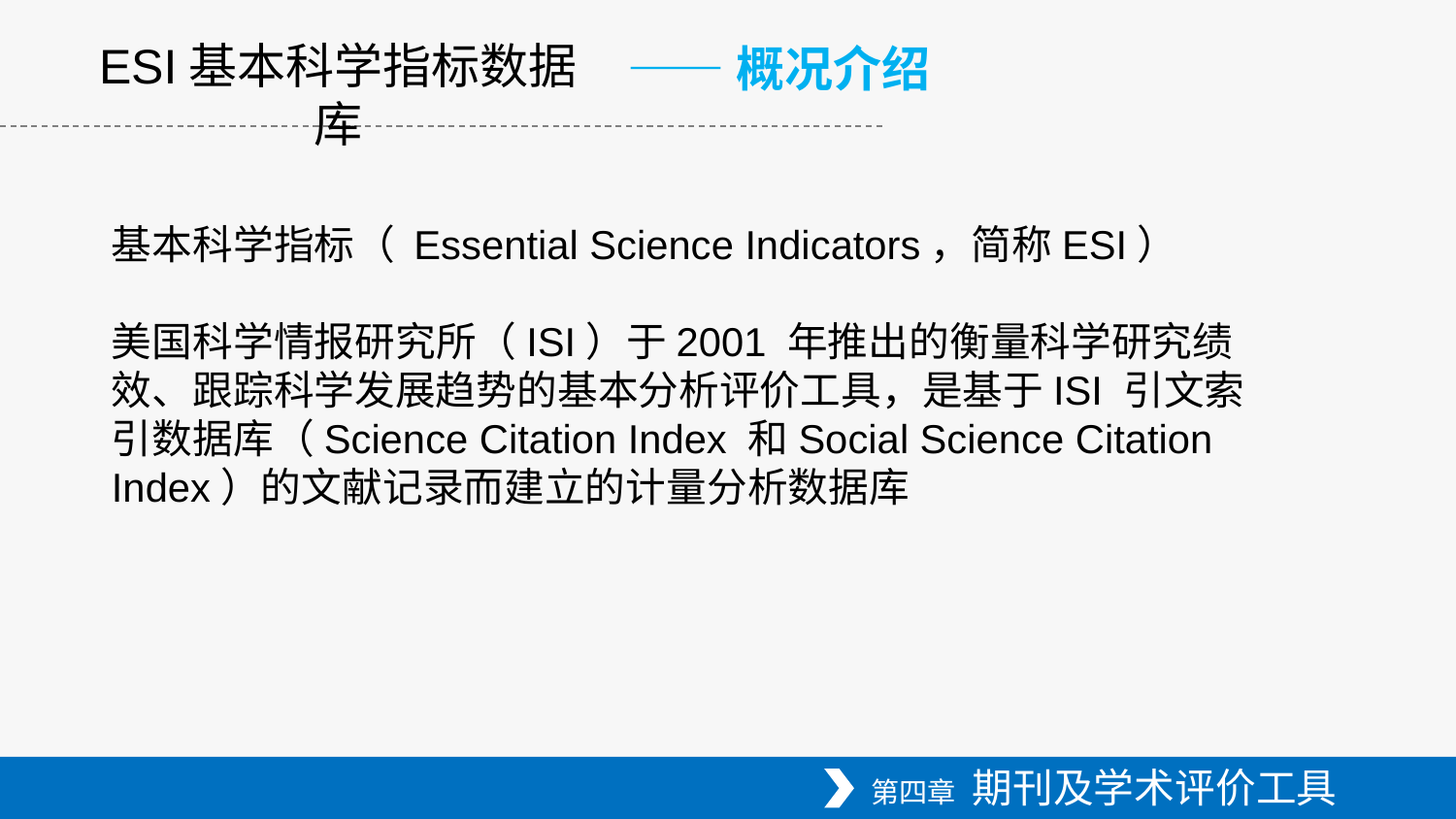

ESI基本科学指标数据库
——概况介绍
基本科学指标（ Essential Science Indicators，简称ESI）

美国科学情报研究所（ISI）于2001 年推出的衡量科学研究绩效、跟踪科学发展趋势的基本分析评价工具，是基于ISI 引文索引数据库（Science Citation Index 和Social Science Citation Index）的文献记录而建立的计量分析数据库